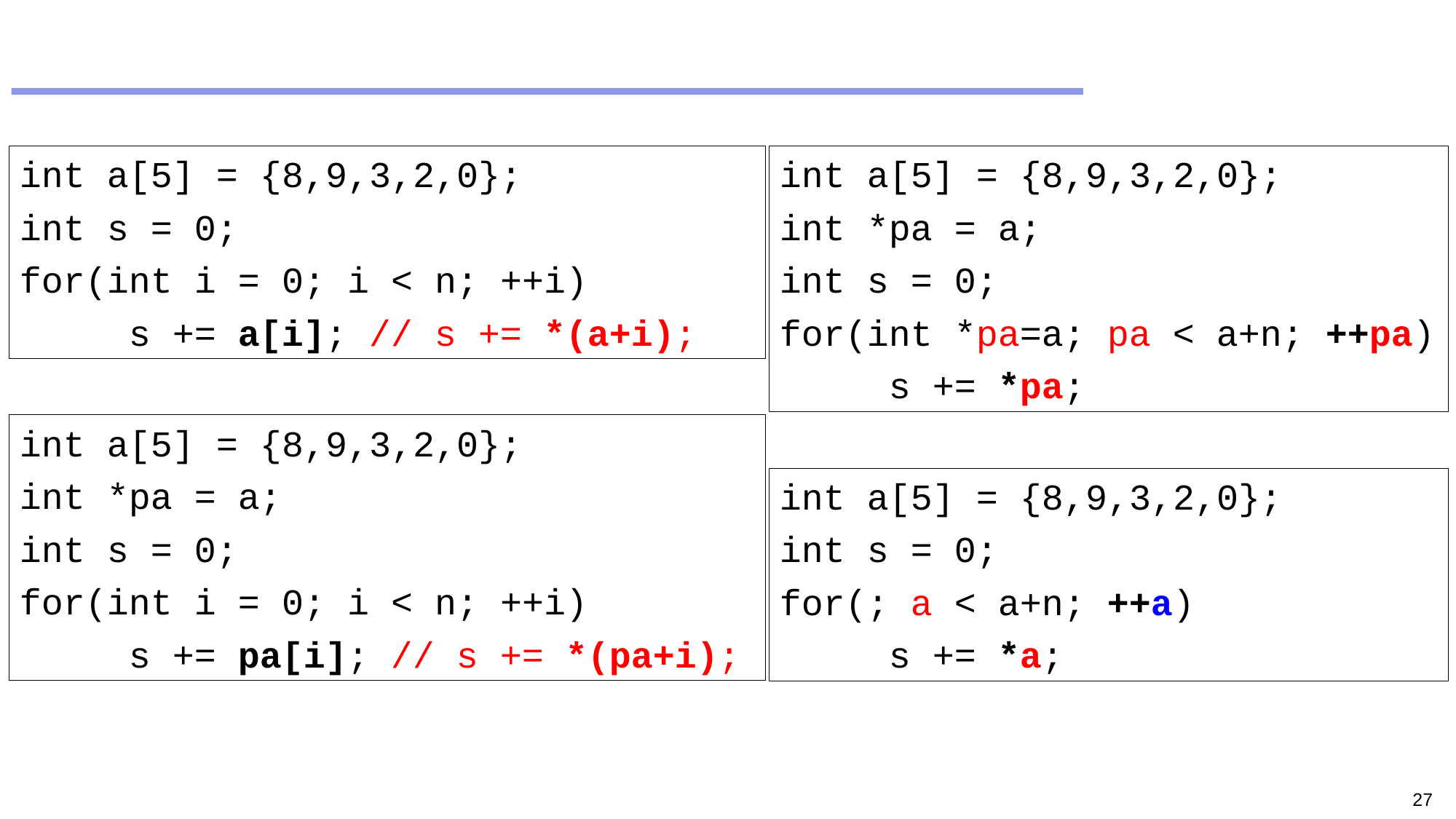

#

通过指针变量操纵数组时，更加要注意防止越界问题
int a[5] = {8,9,3,2,0};
int s = 0;
for(int i = 0; i < n; ++i)
	s += a[i]; // s += *(a+i);
int a[5] = {8,9,3,2,0};
int *pa = a;
int s = 0;
for(int *pa=a; pa < a+n; ++pa)
	s += *pa;
int a[5] = {8,9,3,2,0};
int *pa = a;
int s = 0;
for(int i = 0; i < n; ++i)
	s += pa[i]; // s += *(pa+i);
int a[5] = {8,9,3,2,0};
int s = 0;
for(; a < a+n; ++a)
	s += *a;
27